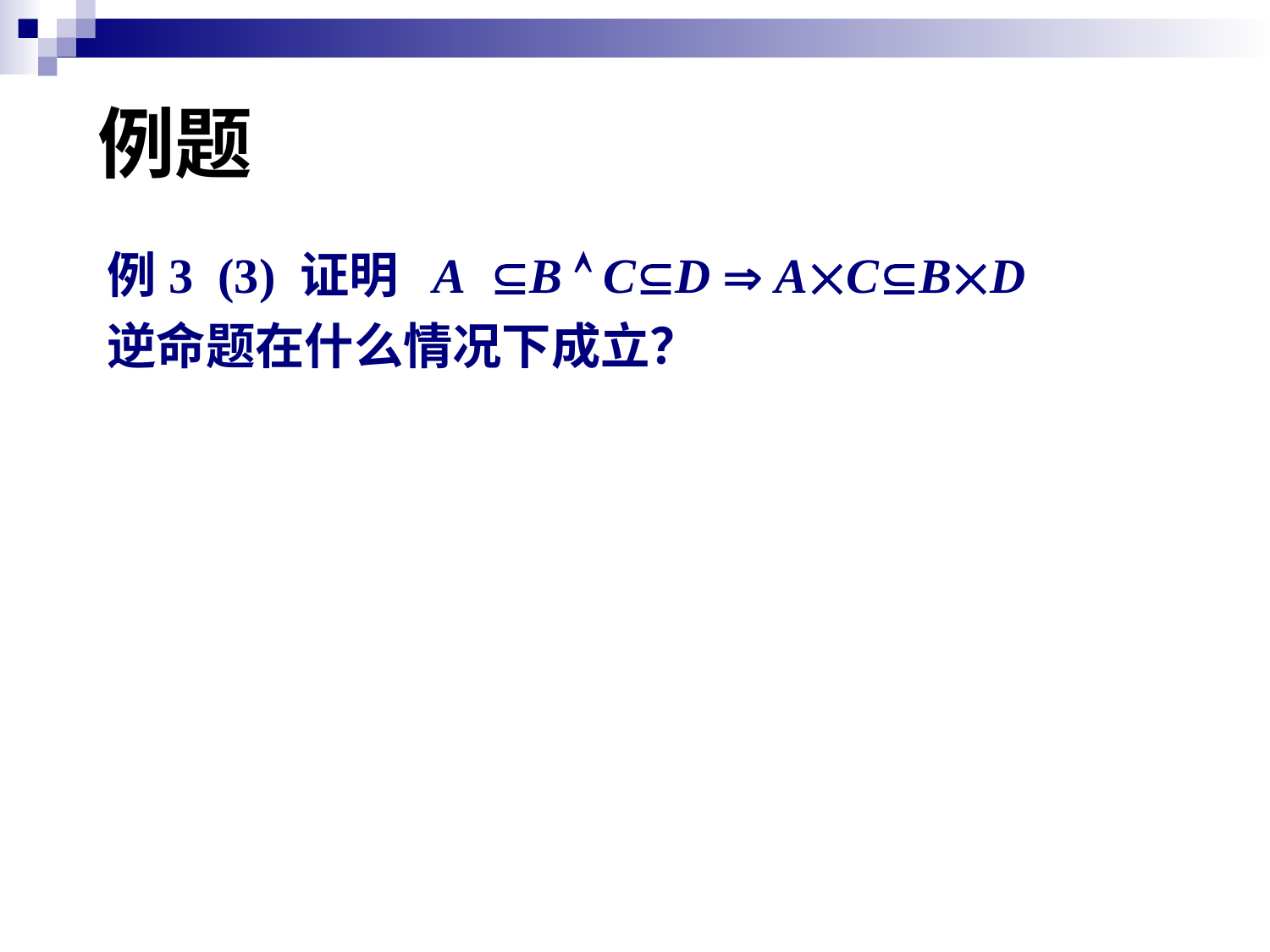

# 例题
例3  (3) 证明  A ⊆B ∧ C⊆D ⇒ A×C⊆B×D
逆命题在什么情况下成立？
8